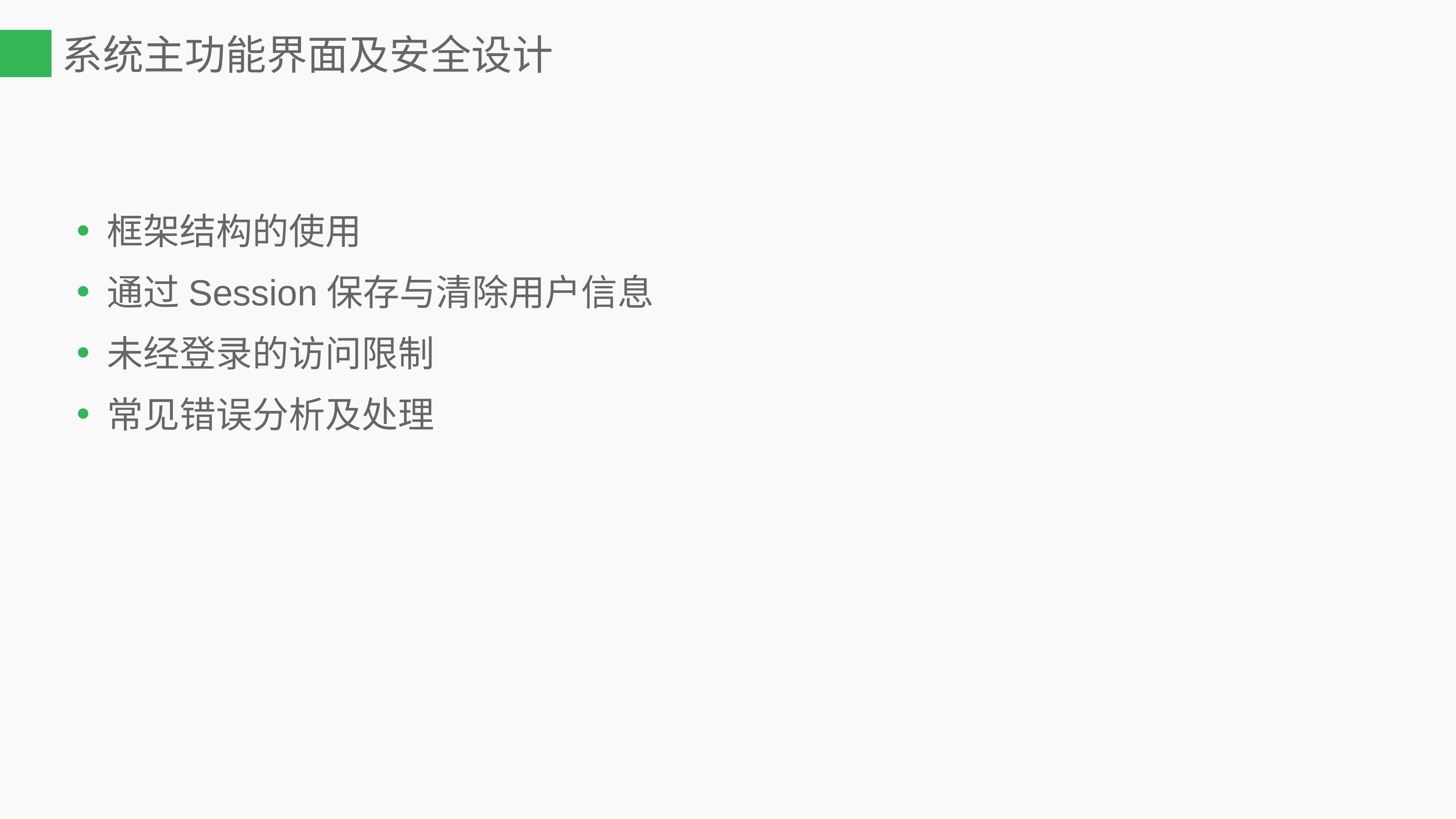

# 系统主功能界面及安全设计
框架结构的使用
通过Session保存与清除用户信息
未经登录的访问限制
常见错误分析及处理